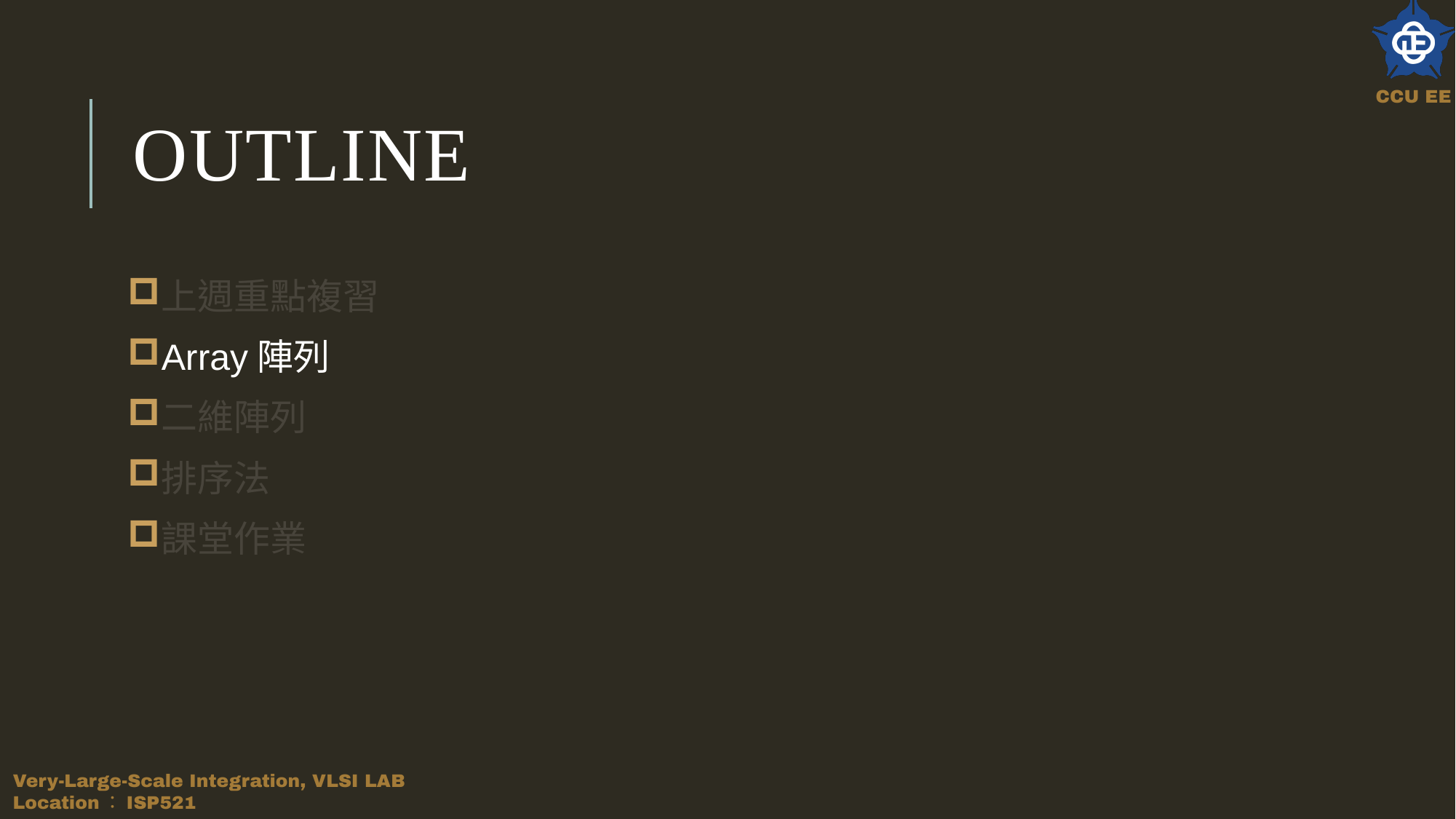

# Outline
上週重點複習
Array陣列
二維陣列
排序法
課堂作業